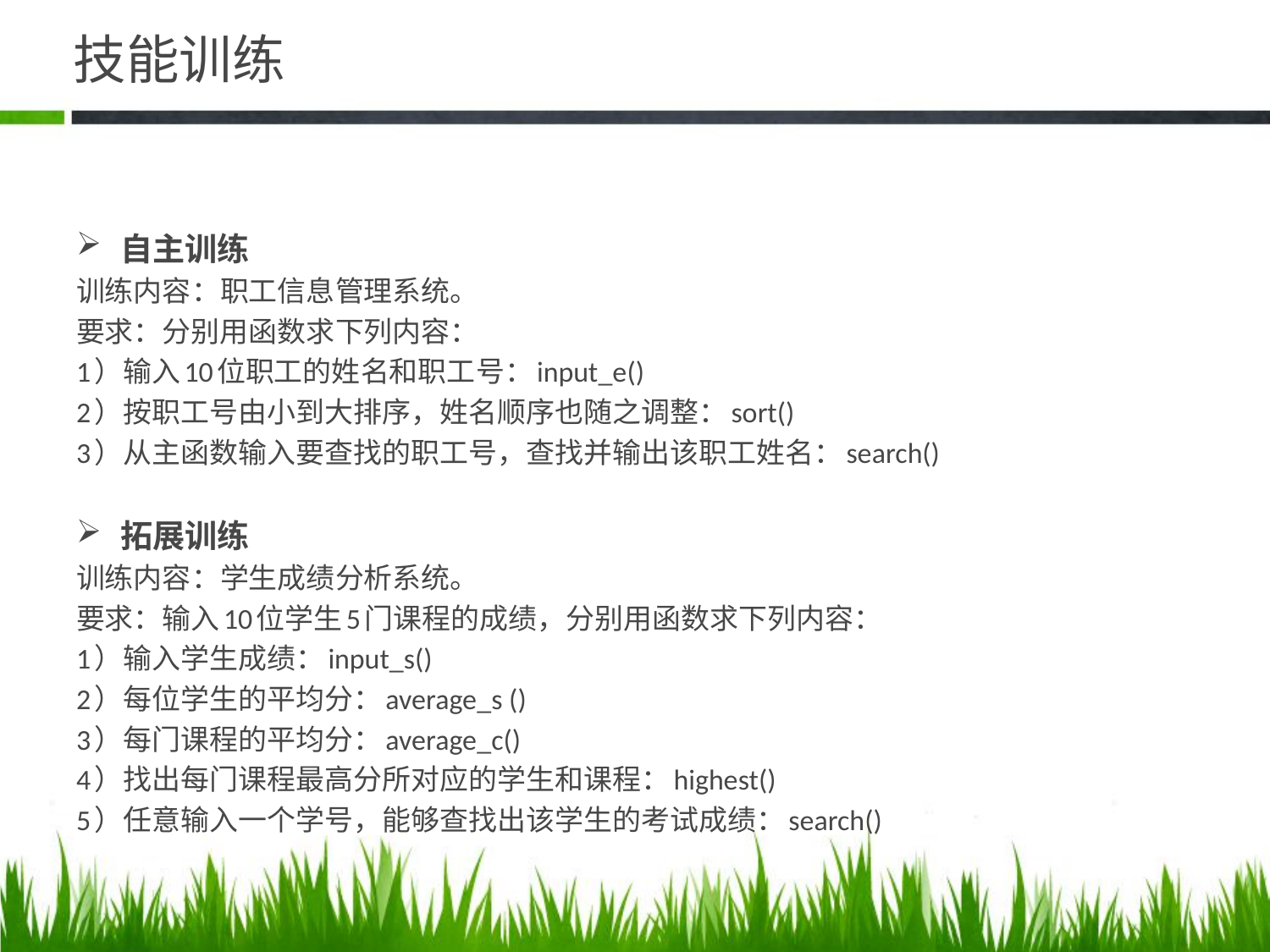

# 技能训练
自主训练
训练内容：职工信息管理系统。
要求：分别用函数求下列内容：
1）输入10位职工的姓名和职工号：input_e()
2）按职工号由小到大排序，姓名顺序也随之调整：sort()
3）从主函数输入要查找的职工号，查找并输出该职工姓名：search()

拓展训练
训练内容：学生成绩分析系统。
要求：输入10位学生5门课程的成绩，分别用函数求下列内容：
1）输入学生成绩：input_s()
2）每位学生的平均分：average_s ()
3）每门课程的平均分：average_c()
4）找出每门课程最高分所对应的学生和课程：highest()
5）任意输入一个学号，能够查找出该学生的考试成绩：search()